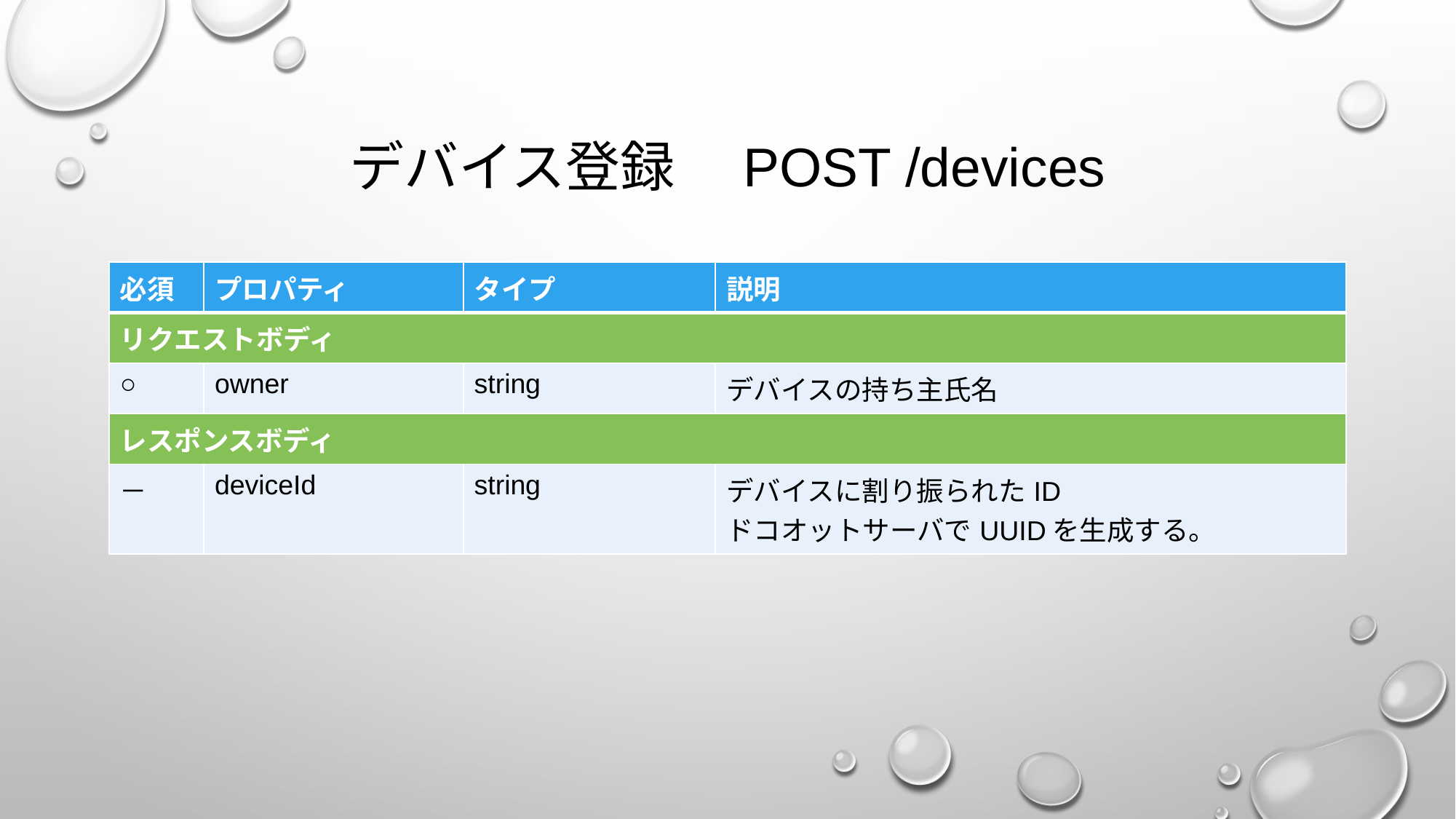

# デバイス登録　POST /devices
| 必須 | プロパティ | タイプ | 説明 |
| --- | --- | --- | --- |
| リクエストボディ |  |  |  |
| ○ | owner | string | デバイスの持ち主氏名 |
| レスポンスボディ |  |  |  |
| － | deviceId | string | デバイスに割り振られたID ドコオットサーバでUUIDを生成する。 |